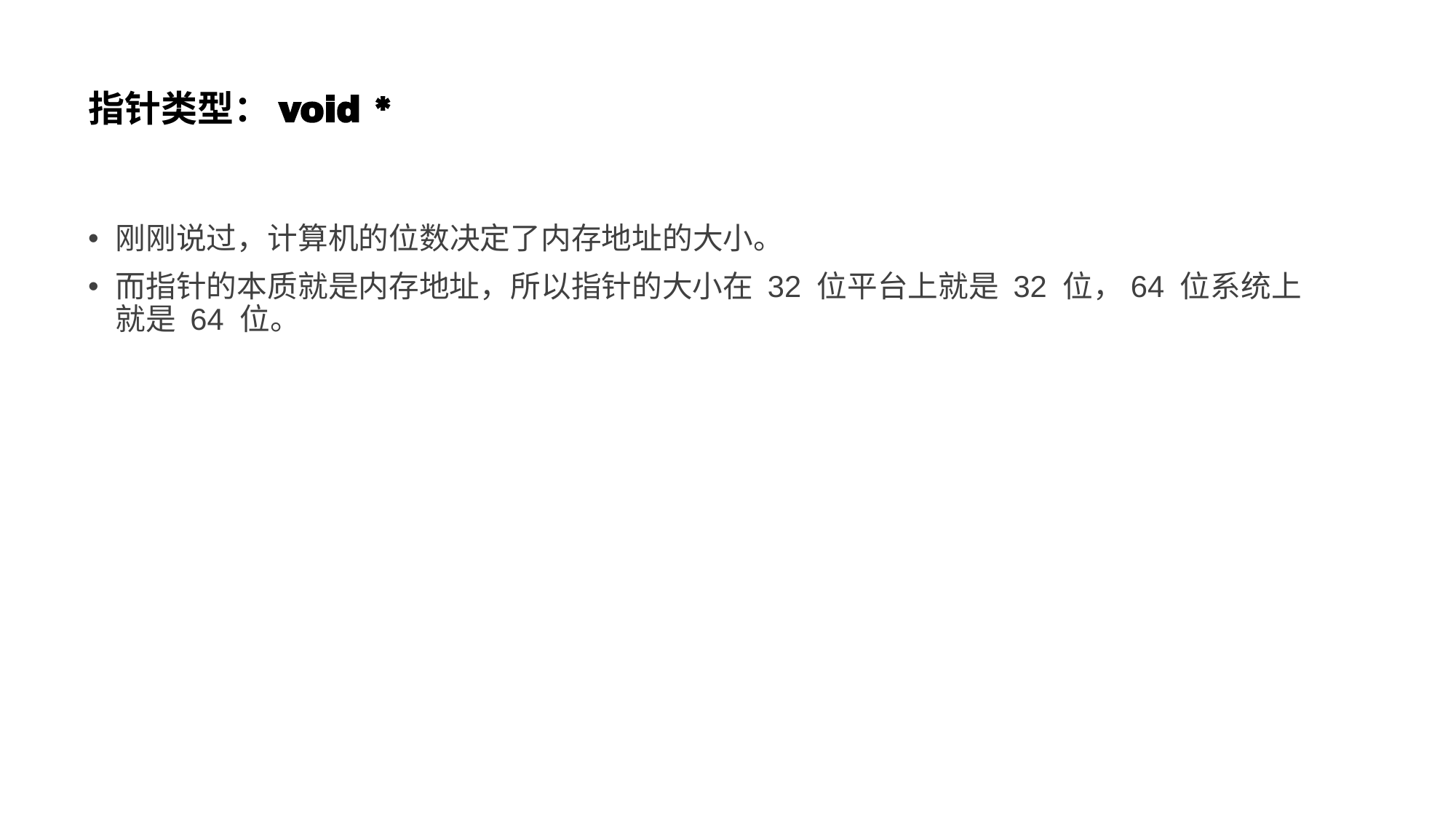

# 指针类型：void *
刚刚说过，计算机的位数决定了内存地址的大小。
而指针的本质就是内存地址，所以指针的大小在 32 位平台上就是 32 位，64 位系统上就是 64 位。